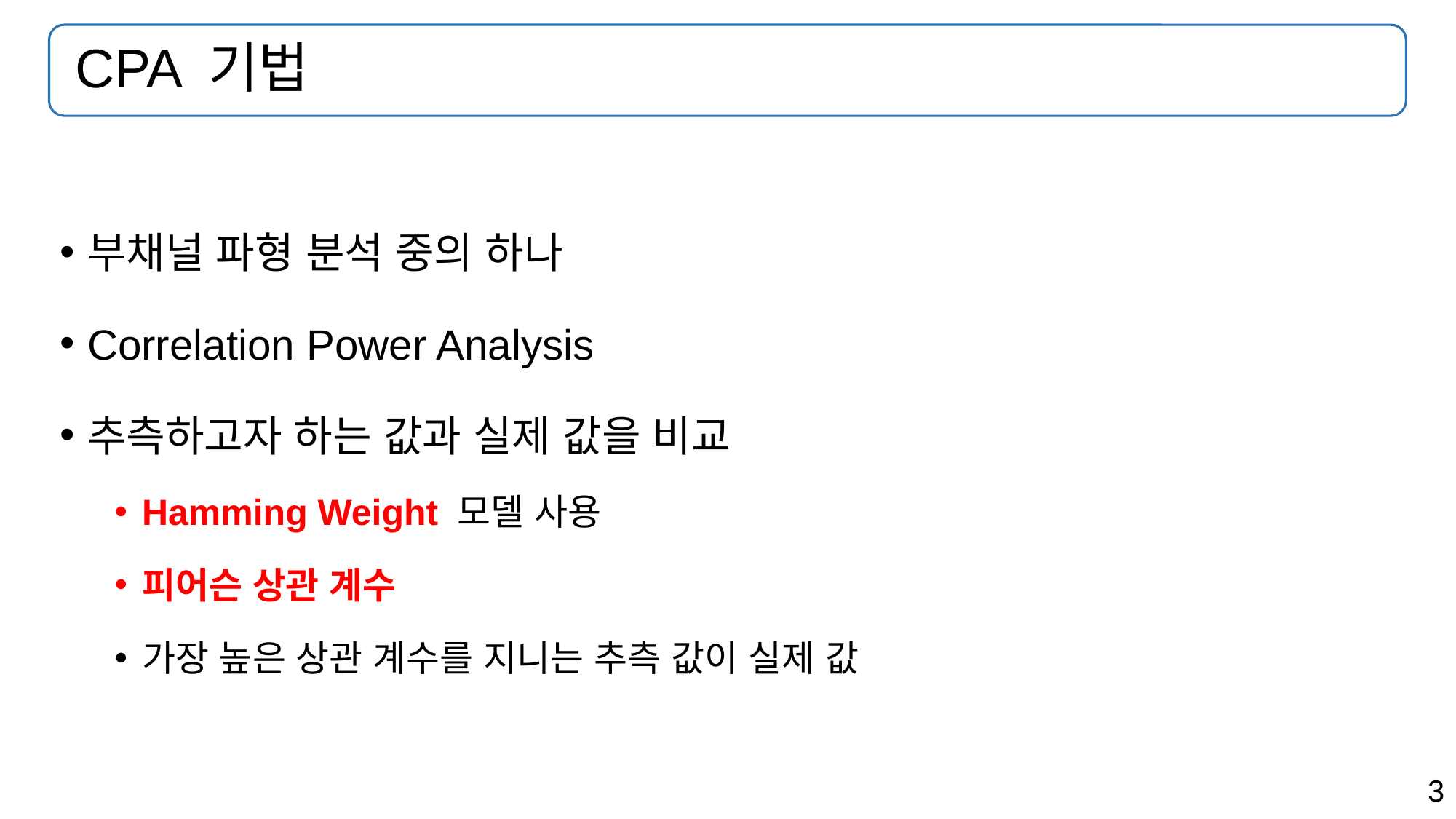

# CPA 기법
부채널 파형 분석 중의 하나
Correlation Power Analysis
추측하고자 하는 값과 실제 값을 비교
Hamming Weight 모델 사용
피어슨 상관 계수
가장 높은 상관 계수를 지니는 추측 값이 실제 값